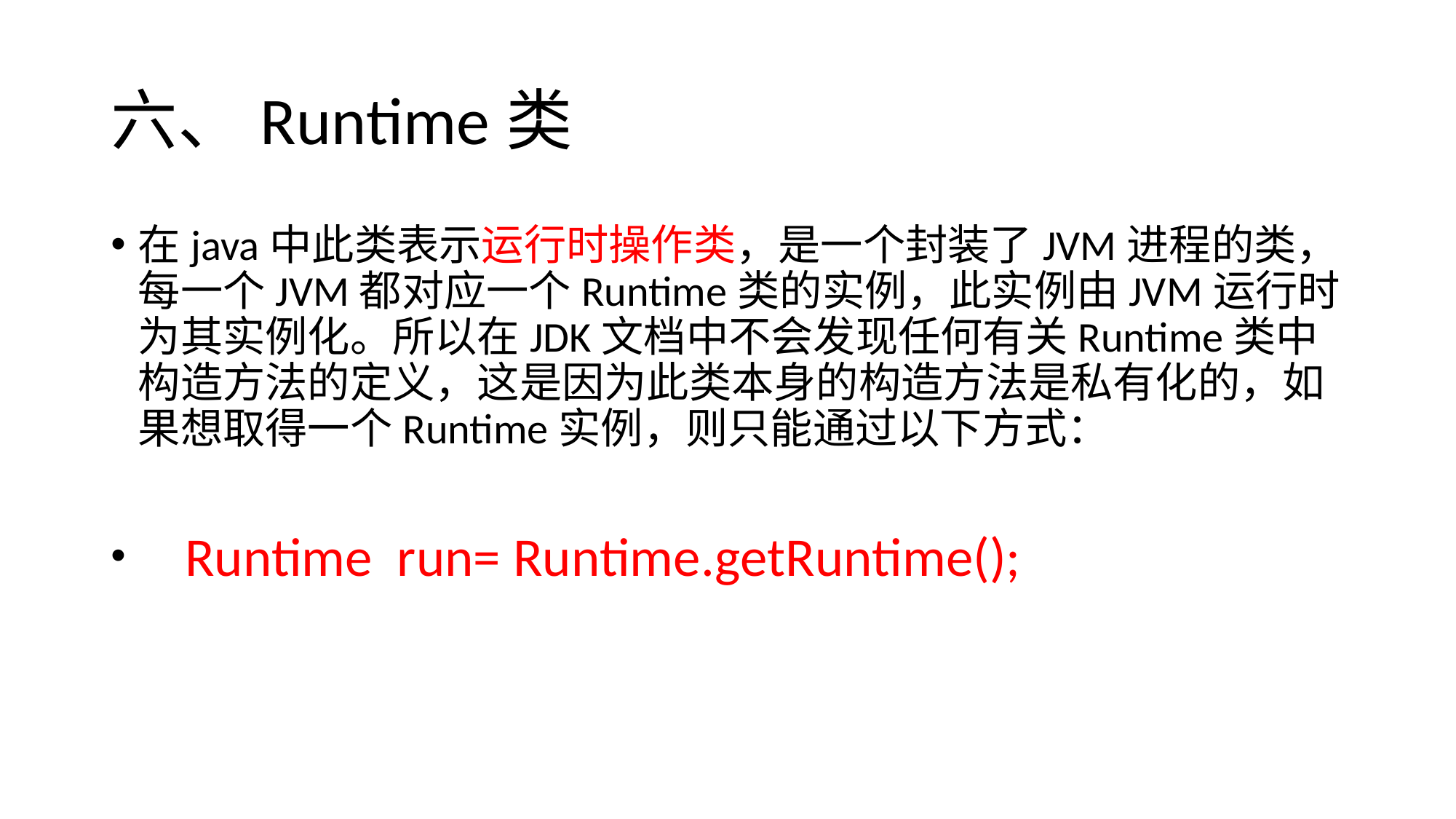

# 六、Runtime类
在java中此类表示运行时操作类，是一个封装了JVM进程的类，每一个JVM都对应一个Runtime类的实例，此实例由JVM运行时为其实例化。所以在JDK文档中不会发现任何有关Runtime类中构造方法的定义，这是因为此类本身的构造方法是私有化的，如果想取得一个Runtime实例，则只能通过以下方式：

    Runtime  run= Runtime.getRuntime();